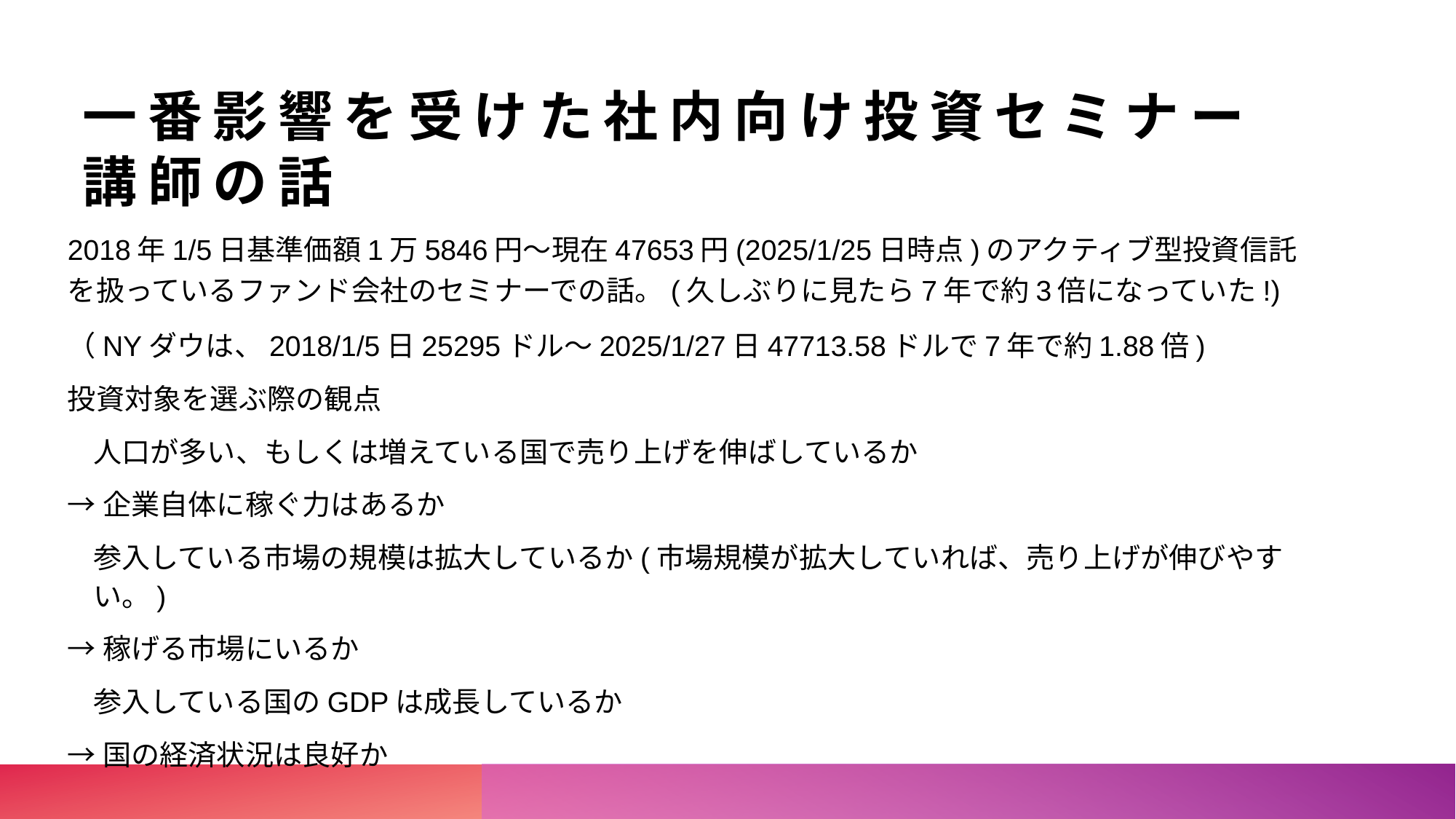

# 一番影響を受けた社内向け投資セミナー講師の話
2018年1/5日基準価額1万5846円〜現在47653円(2025/1/25日時点)のアクティブ型投資信託を扱っているファンド会社のセミナーでの話。(久しぶりに見たら7年で約3倍になっていた!)
（NYダウは、2018/1/5日25295ドル〜2025/1/27日47713.58ドルで7年で約1.88倍)
投資対象を選ぶ際の観点
人口が多い、もしくは増えている国で売り上げを伸ばしているか
→企業自体に稼ぐ力はあるか
参入している市場の規模は拡大しているか(市場規模が拡大していれば、売り上げが伸びやすい。)​
→稼げる市場にいるか
参入している国のGDPは成長しているか
→国の経済状況は良好か